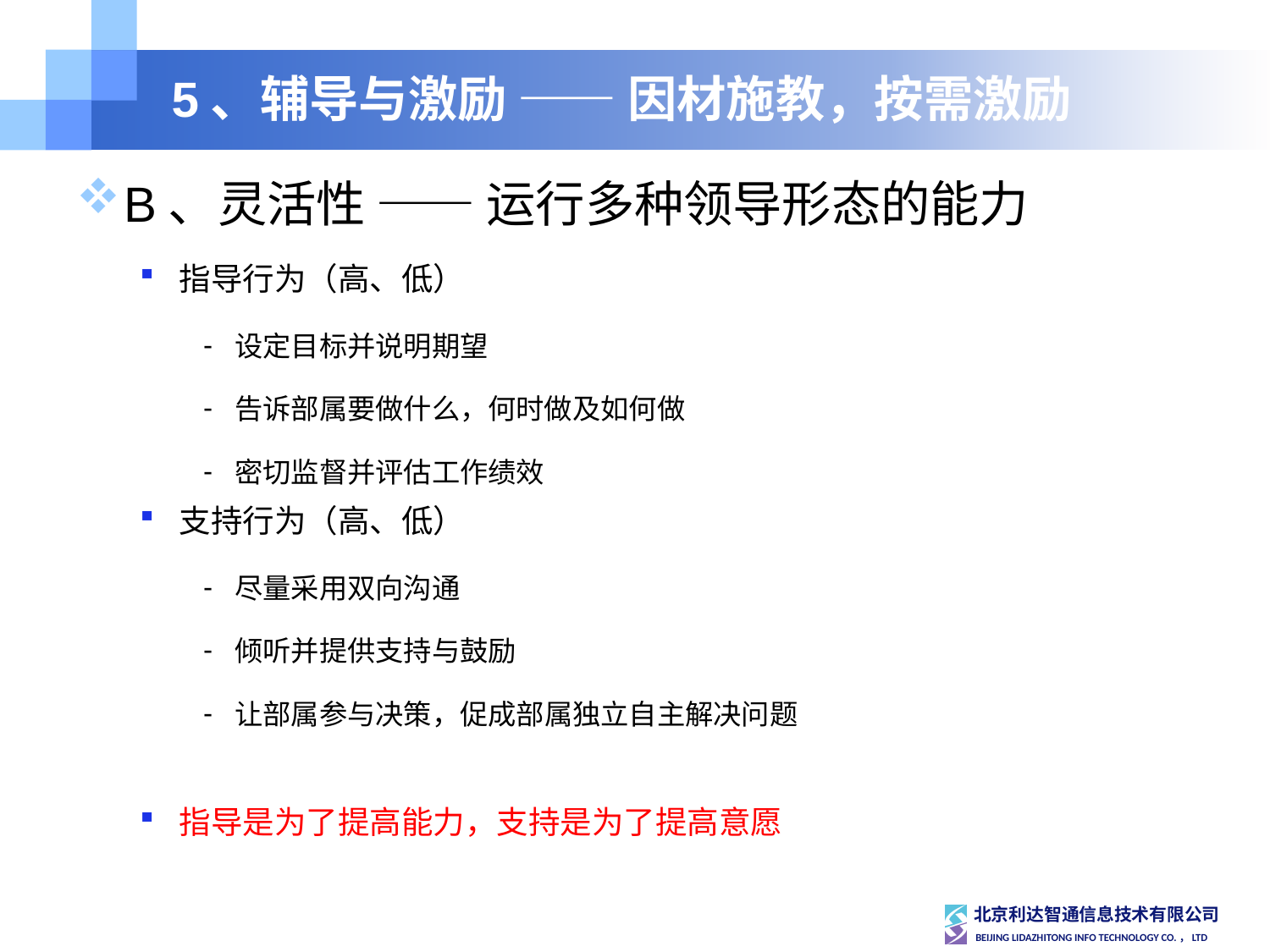

# 5、辅导与激励 —— 因材施教，按需激励
B、灵活性 —— 运行多种领导形态的能力
指导行为（高、低）
设定目标并说明期望
告诉部属要做什么，何时做及如何做
密切监督并评估工作绩效
支持行为（高、低）
尽量采用双向沟通
倾听并提供支持与鼓励
让部属参与决策，促成部属独立自主解决问题

指导是为了提高能力，支持是为了提高意愿